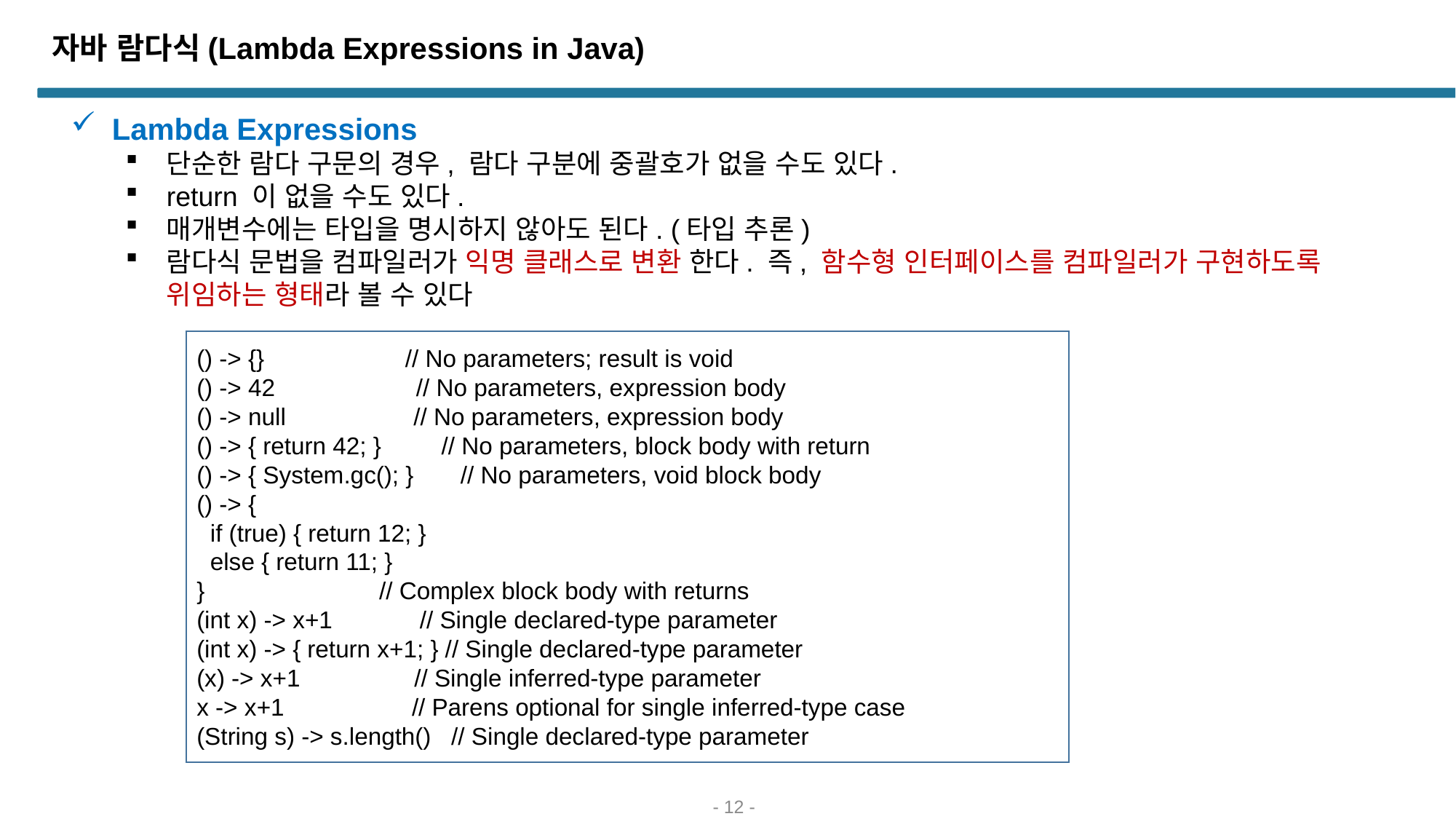

# 자바 람다식(Lambda Expressions in Java)
Lambda Expressions
단순한 람다 구문의 경우, 람다 구분에 중괄호가 없을 수도 있다.
return 이 없을 수도 있다.
매개변수에는 타입을 명시하지 않아도 된다. (타입 추론)
람다식 문법을 컴파일러가 익명 클래스로 변환 한다. 즉, 함수형 인터페이스를 컴파일러가 구현하도록 위임하는 형태라 볼 수 있다
() -> {}                     // No parameters; result is void
() -> 42                     // No parameters, expression body
() -> null                   // No parameters, expression body
() -> { return 42; }         // No parameters, block body with return
() -> { System.gc(); }       // No parameters, void block body
() -> {
  if (true) { return 12; }
  else { return 11; }
}                          // Complex block body with returns
(int x) -> x+1             // Single declared-type parameter
(int x) -> { return x+1; } // Single declared-type parameter
(x) -> x+1                 // Single inferred-type parameter
x -> x+1                   // Parens optional for single inferred-type case
(String s) -> s.length()   // Single declared-type parameter
- 12 -